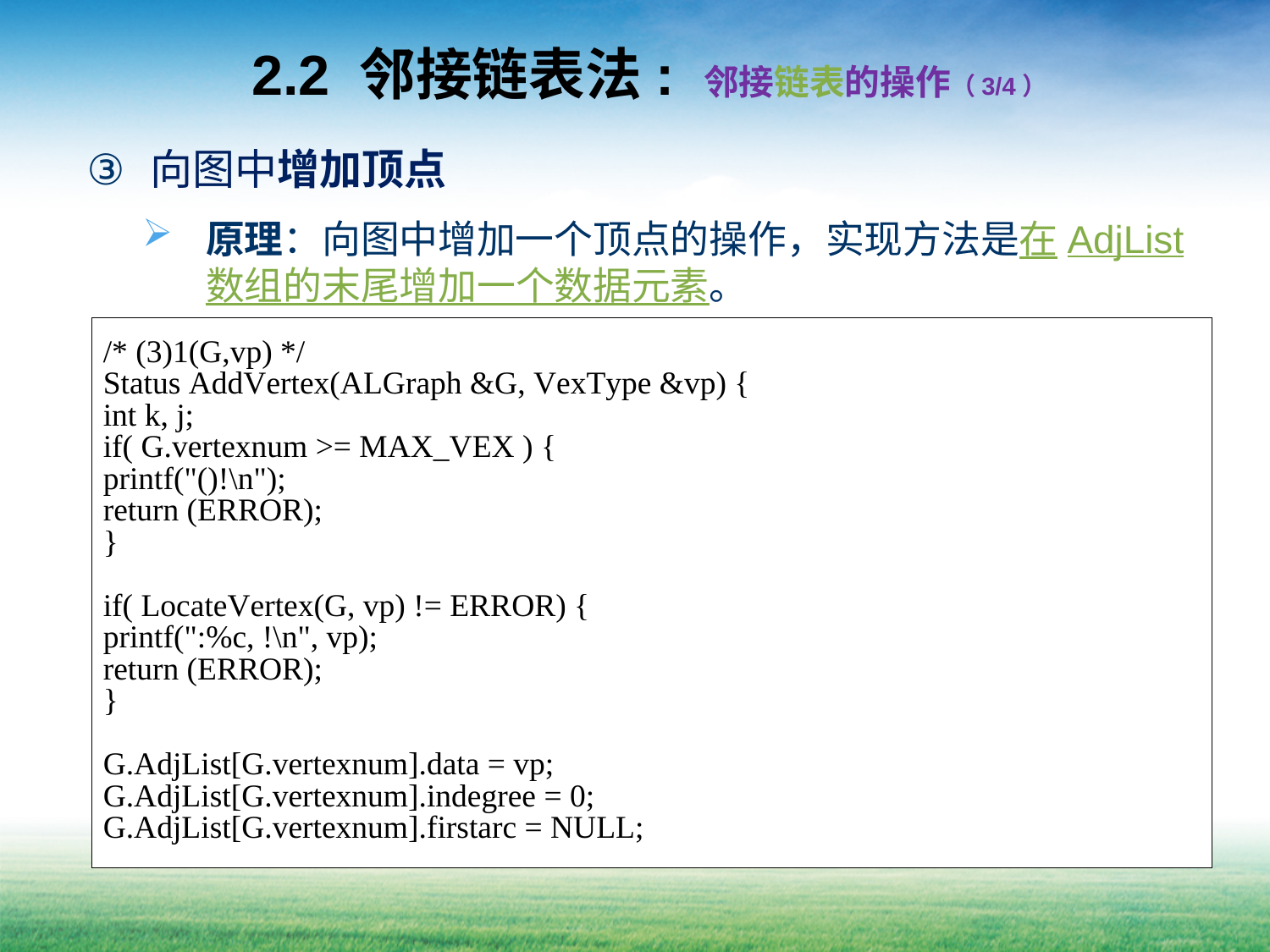

# 2.2 邻接链表法: 邻接链表的操作（3/4）
向图中增加顶点
原理：向图中增加一个顶点的操作，实现方法是在AdjList数组的末尾增加一个数据元素。